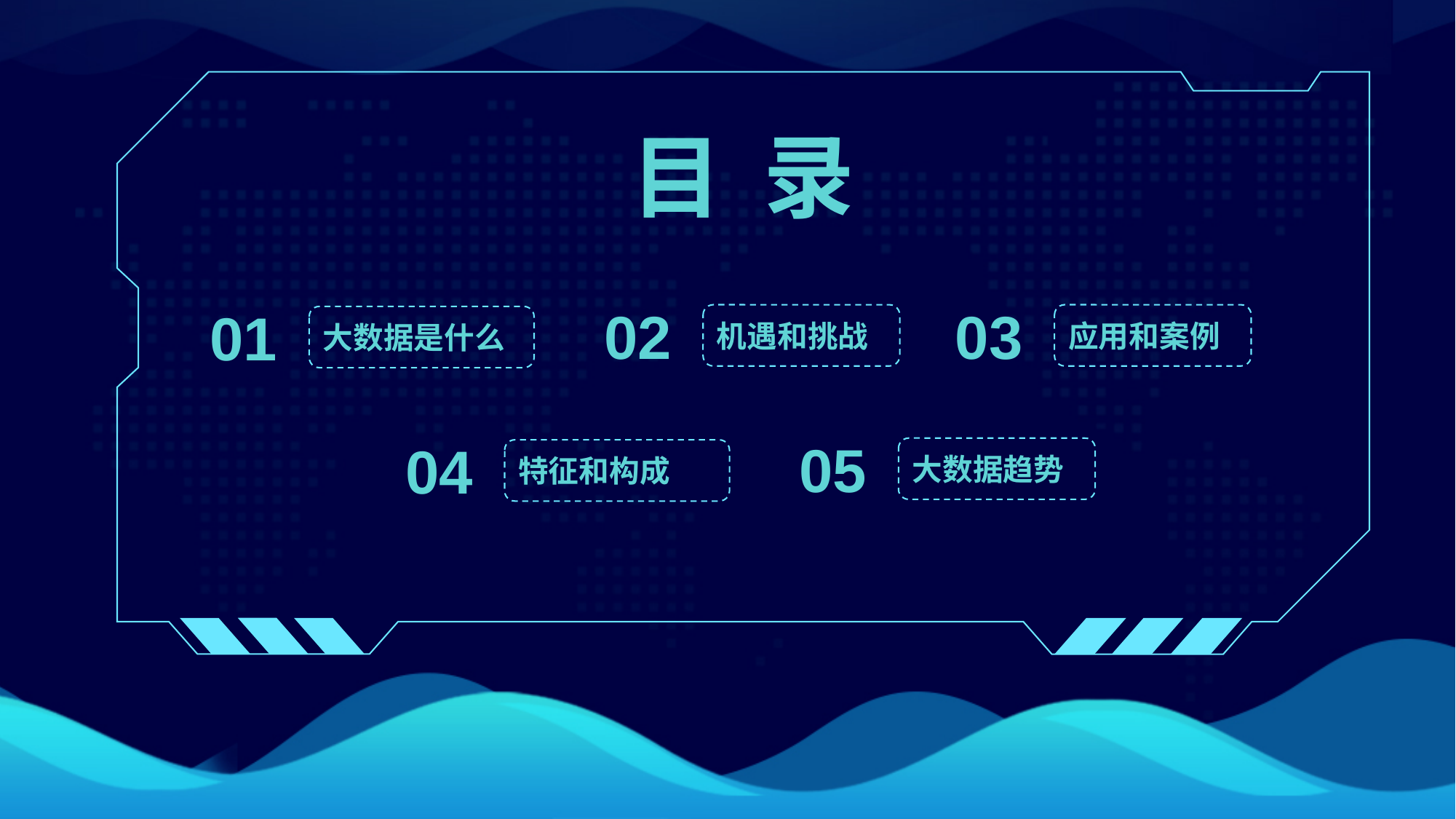

目  录
02
03
01
机遇和挑战
应用和案例
大数据是什么
05
04
大数据趋势
特征和构成